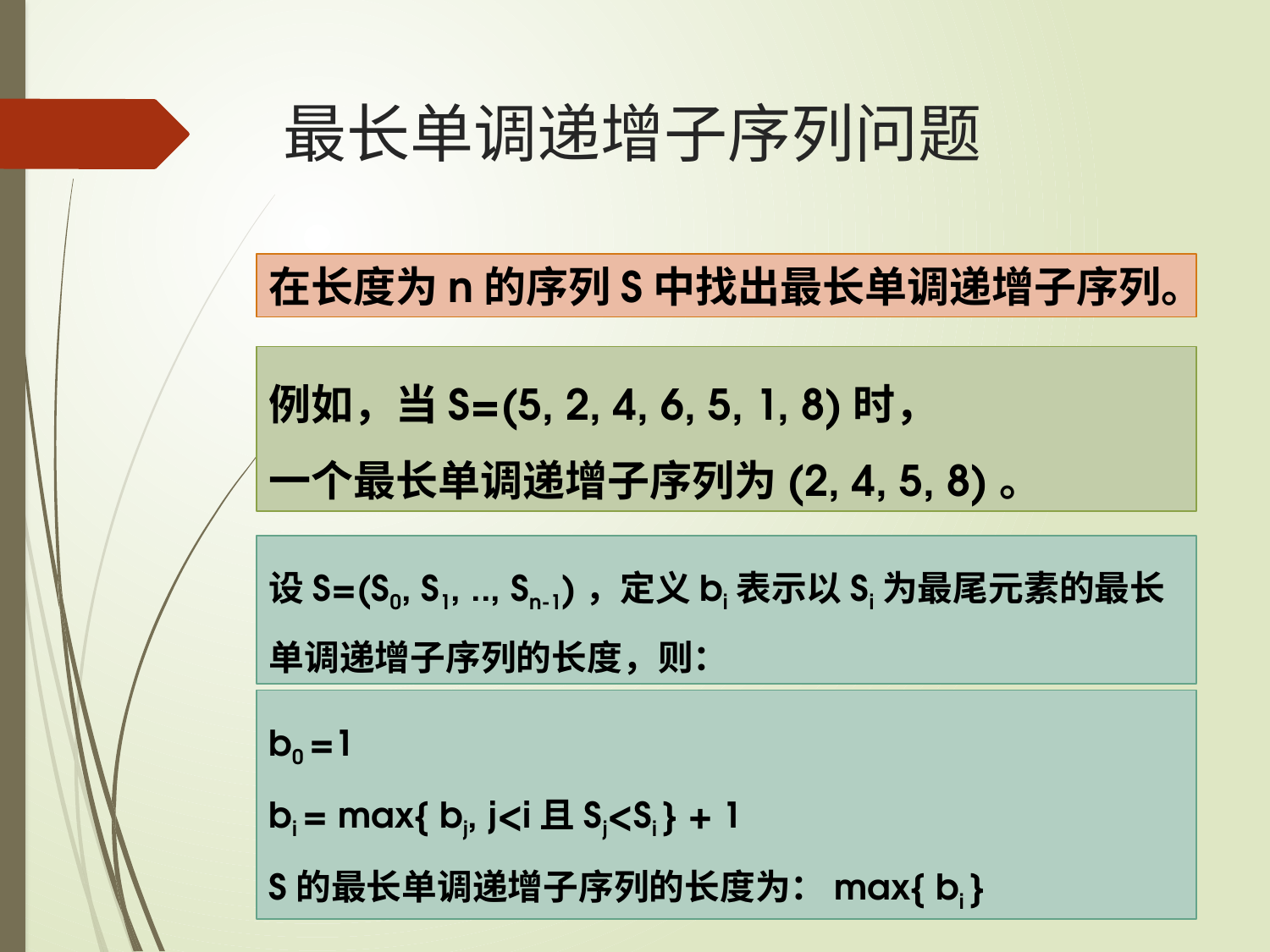

最长单调递增子序列问题
在长度为n的序列S中找出最长单调递增子序列。
例如，当S=(5, 2, 4, 6, 5, 1, 8)时，
一个最长单调递增子序列为(2, 4, 5, 8)。
设S=(S0, S1, .., Sn-1)，定义bi表示以Si为最尾元素的最长单调递增子序列的长度，则：
b0 =1
bi = max{ bj, j<i且Sj<Si } + 1
S的最长单调递增子序列的长度为：max{ bi }